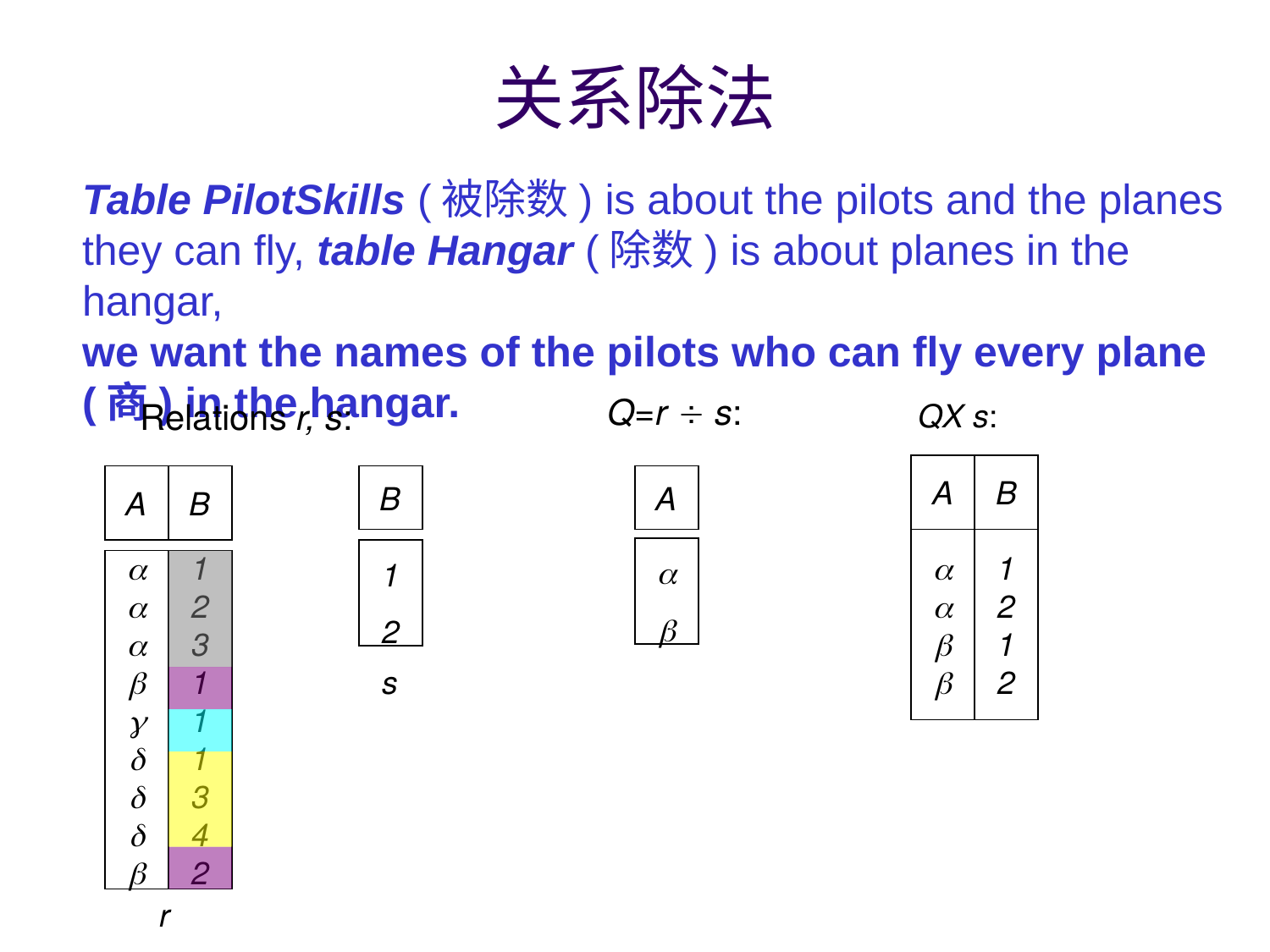

# 关系除法

	Table PilotSkills (被除数) is about the pilots and the planes they can fly, table Hangar (除数) is about planes in the hangar,
	we want the names of the pilots who can fly every plane (商) in the hangar.
Q=r ÷ s:
Relations r, s:
 QX s:
A
B
α
α
β
β
1
2
1
2
A
B
B
A
α
β
1
2
α
α
α
β
γ
δ
δ
δ
β
1
2
3
1
1
1
3
4
2

s

r